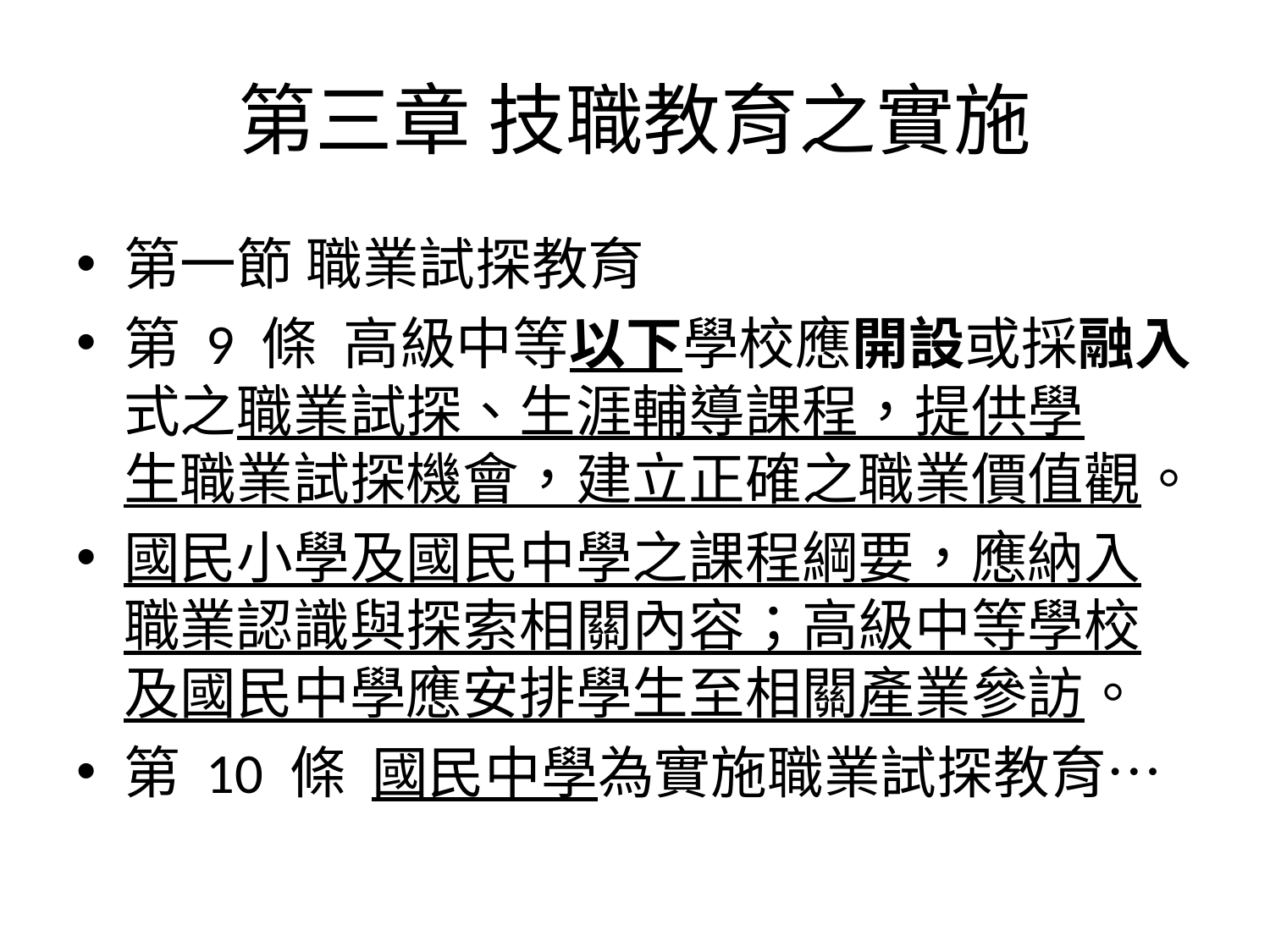

# 第三章 技職教育之實施
第一節 職業試探教育
第 9 條  高級中等以下學校應開設或採融入式之職業試探、生涯輔導課程，提供學
生職業試探機會，建立正確之職業價值觀。
國民小學及國民中學之課程綱要，應納入職業認識與探索相關內容；高級中等學校及國民中學應安排學生至相關產業參訪。
第 10 條  國民中學為實施職業試探教育…